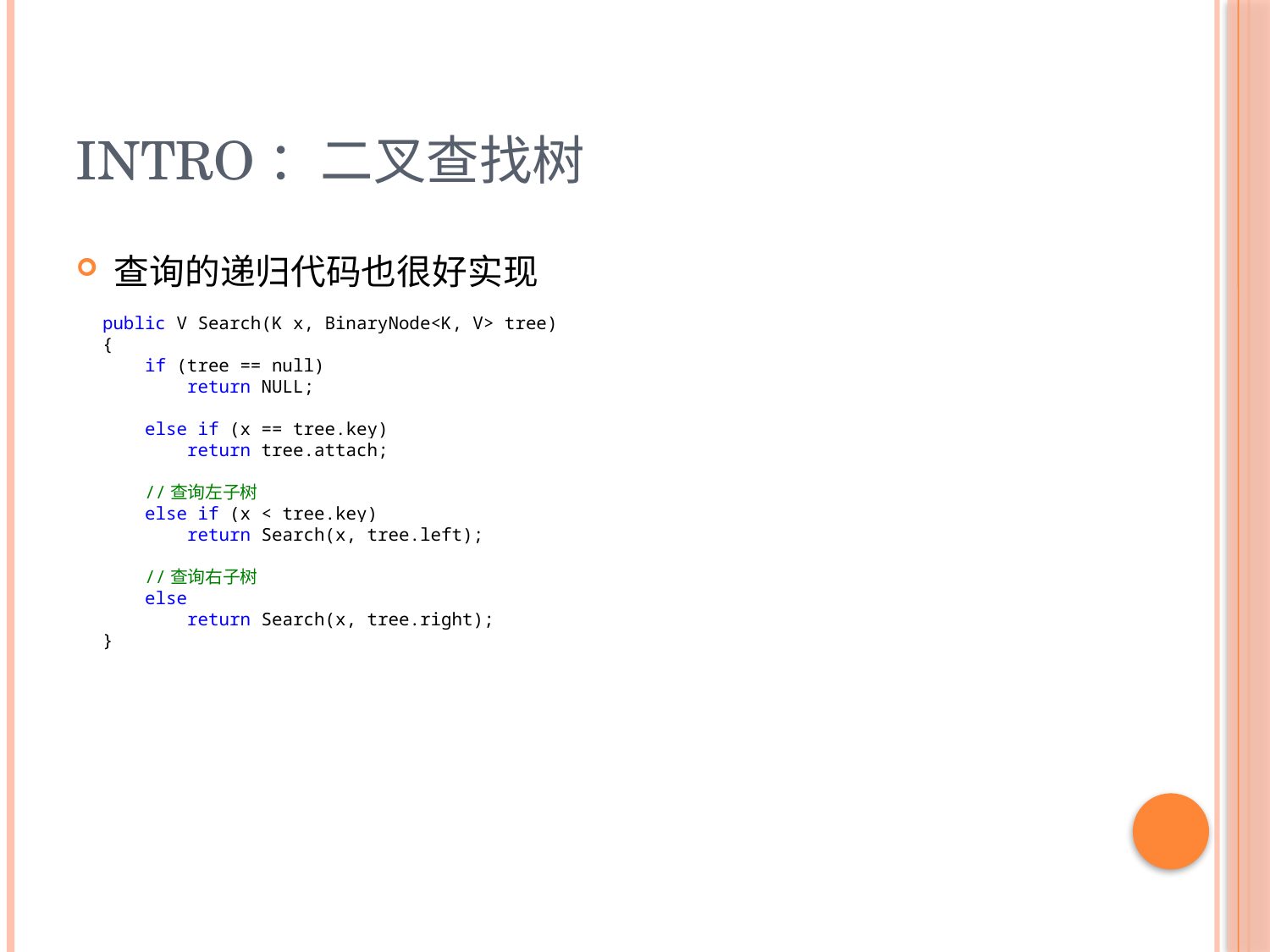

# Intro：二叉查找树
查询的递归代码也很好实现
public V Search(K x, BinaryNode<K, V> tree)
{
    if (tree == null)
        return NULL;

    else if (x == tree.key)
        return tree.attach;

    //查询左子树
    else if (x < tree.key)
        return Search(x, tree.left);

    //查询右子树
    else
        return Search(x, tree.right);
}